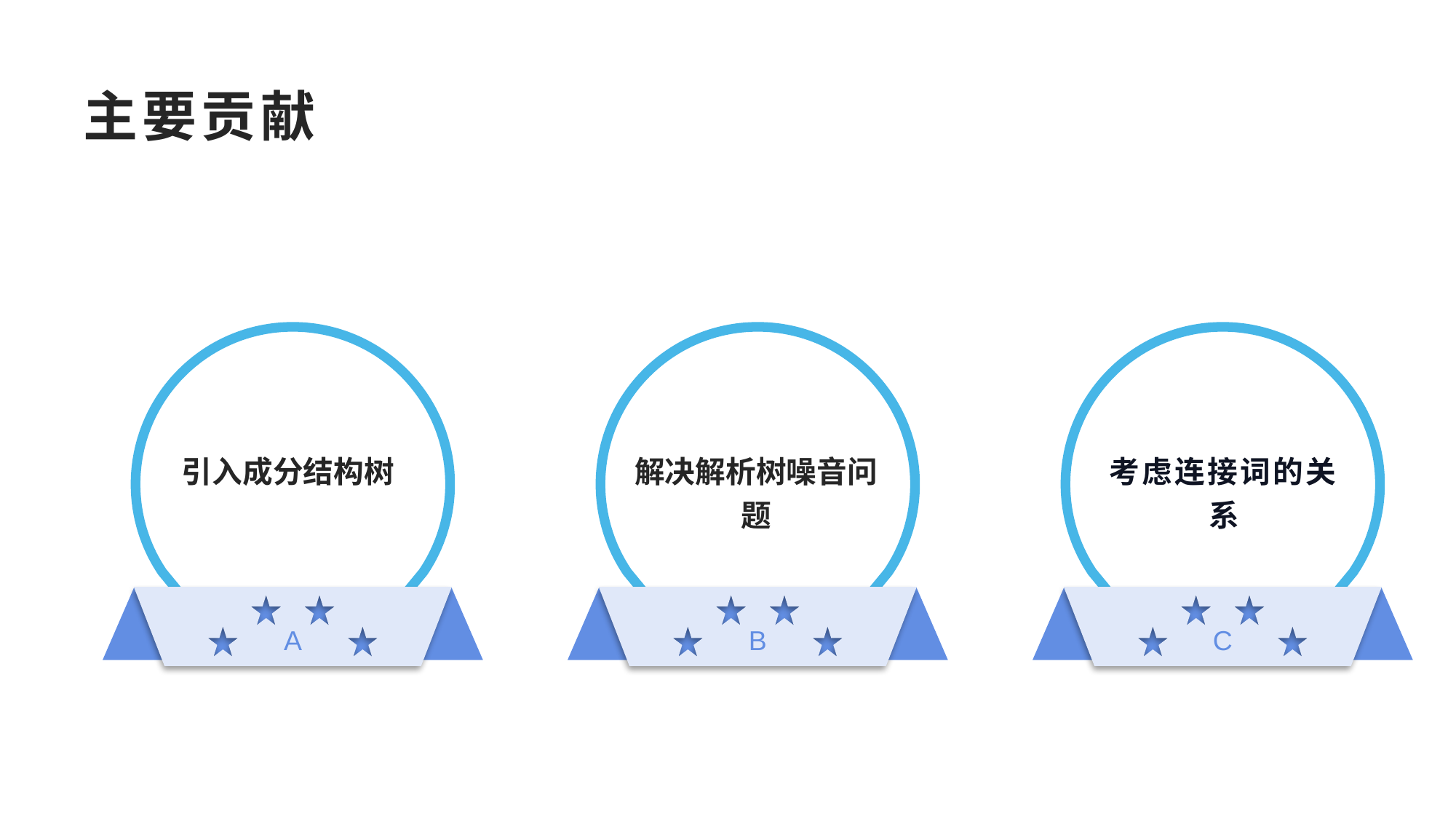

主要贡献

A

B

C
引入成分结构树
解决解析树噪音问题
考虑连接词的关系